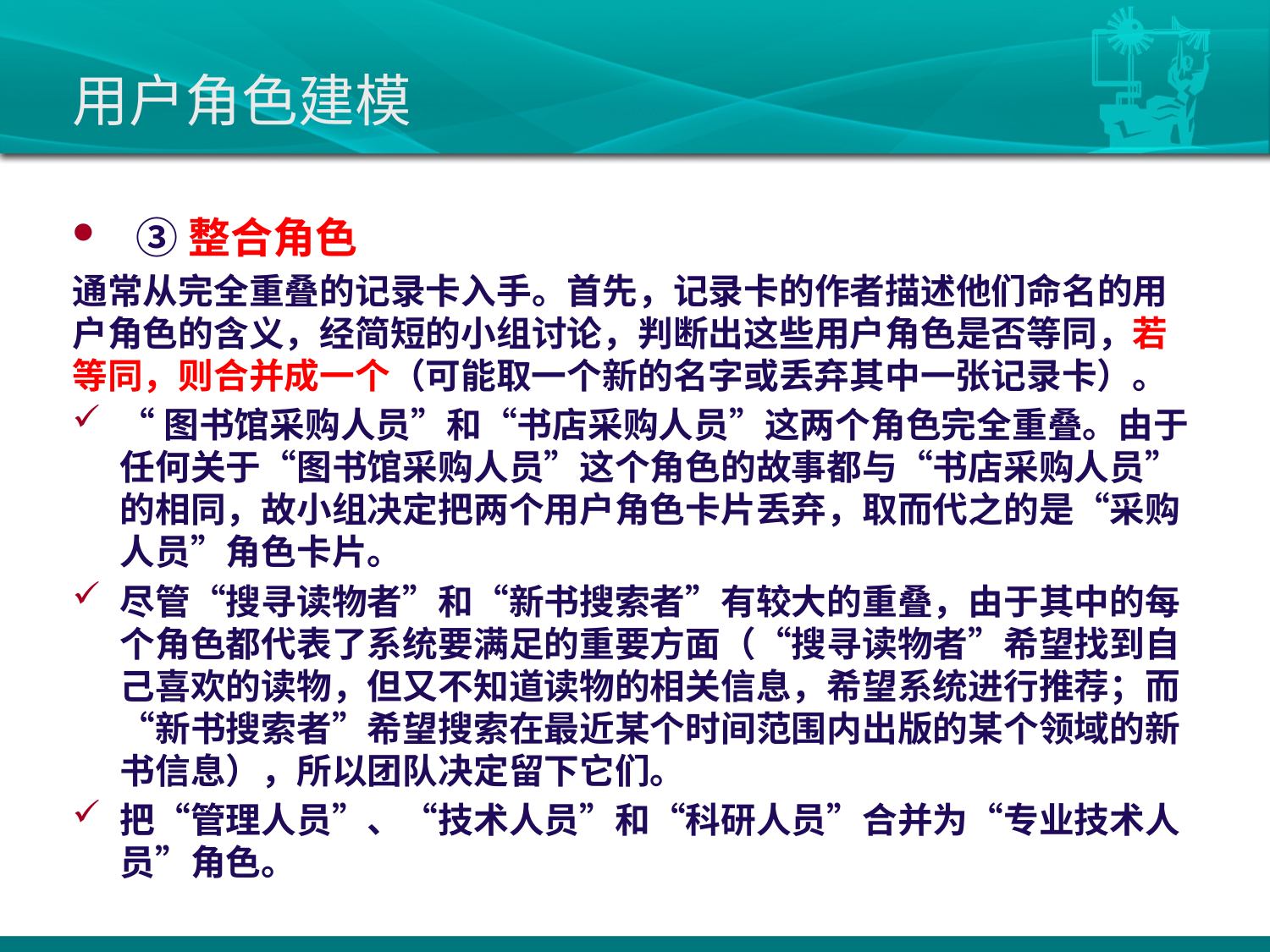

# 用户角色建模
③整合角色
通常从完全重叠的记录卡入手。首先，记录卡的作者描述他们命名的用户角色的含义，经简短的小组讨论，判断出这些用户角色是否等同，若等同，则合并成一个（可能取一个新的名字或丢弃其中一张记录卡）。
“图书馆采购人员”和“书店采购人员”这两个角色完全重叠。由于任何关于“图书馆采购人员”这个角色的故事都与“书店采购人员”的相同，故小组决定把两个用户角色卡片丢弃，取而代之的是“采购人员”角色卡片。
尽管“搜寻读物者”和“新书搜索者”有较大的重叠，由于其中的每个角色都代表了系统要满足的重要方面（“搜寻读物者”希望找到自己喜欢的读物，但又不知道读物的相关信息，希望系统进行推荐；而“新书搜索者”希望搜索在最近某个时间范围内出版的某个领域的新书信息），所以团队决定留下它们。
把“管理人员”、“技术人员”和“科研人员”合并为“专业技术人员”角色。